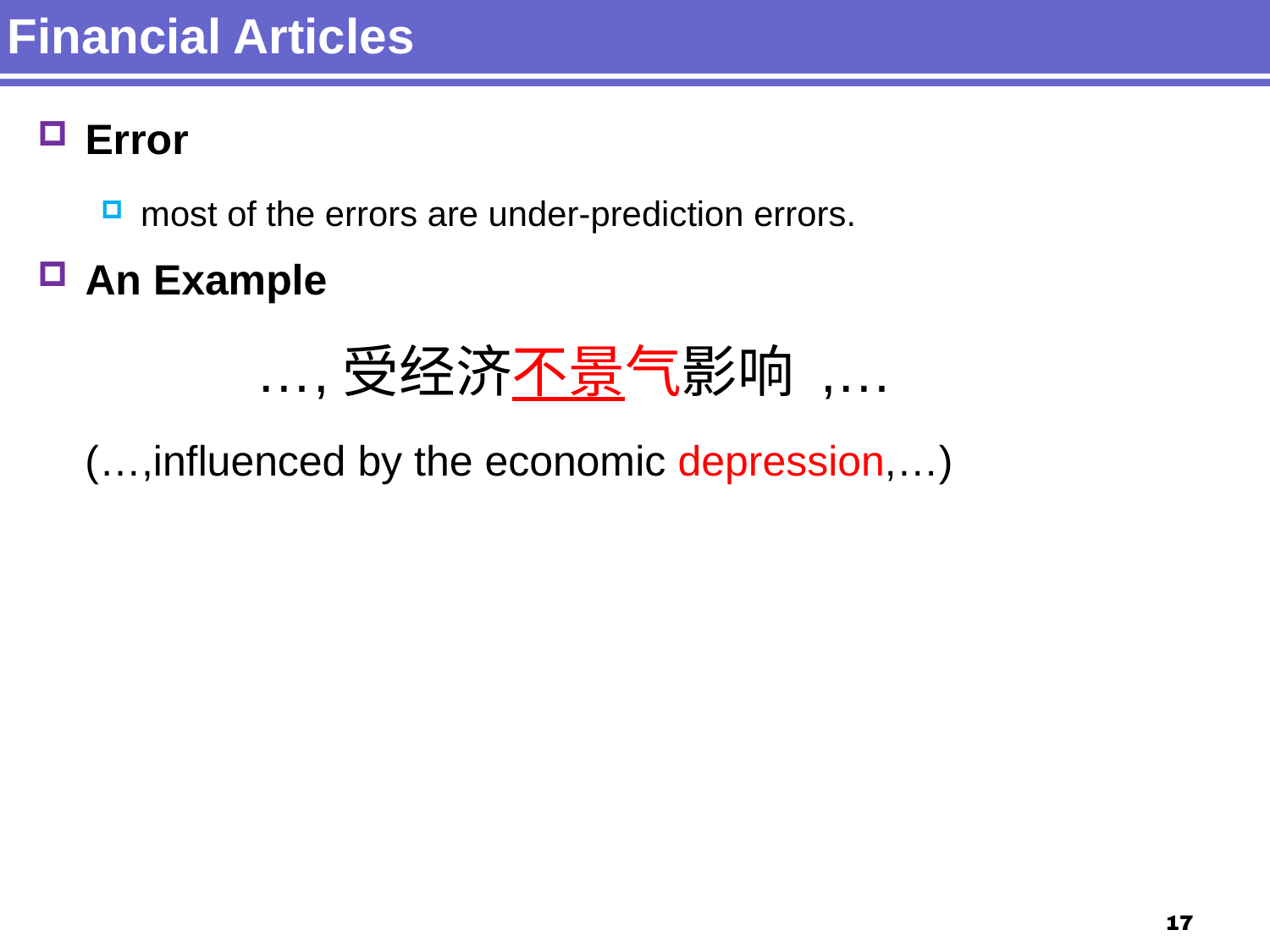

# Financial Articles
Error
most of the errors are under-prediction errors.
An Example
              …,受经济不景气影响 ,…
    (…,influenced by the economic depression,…)
17